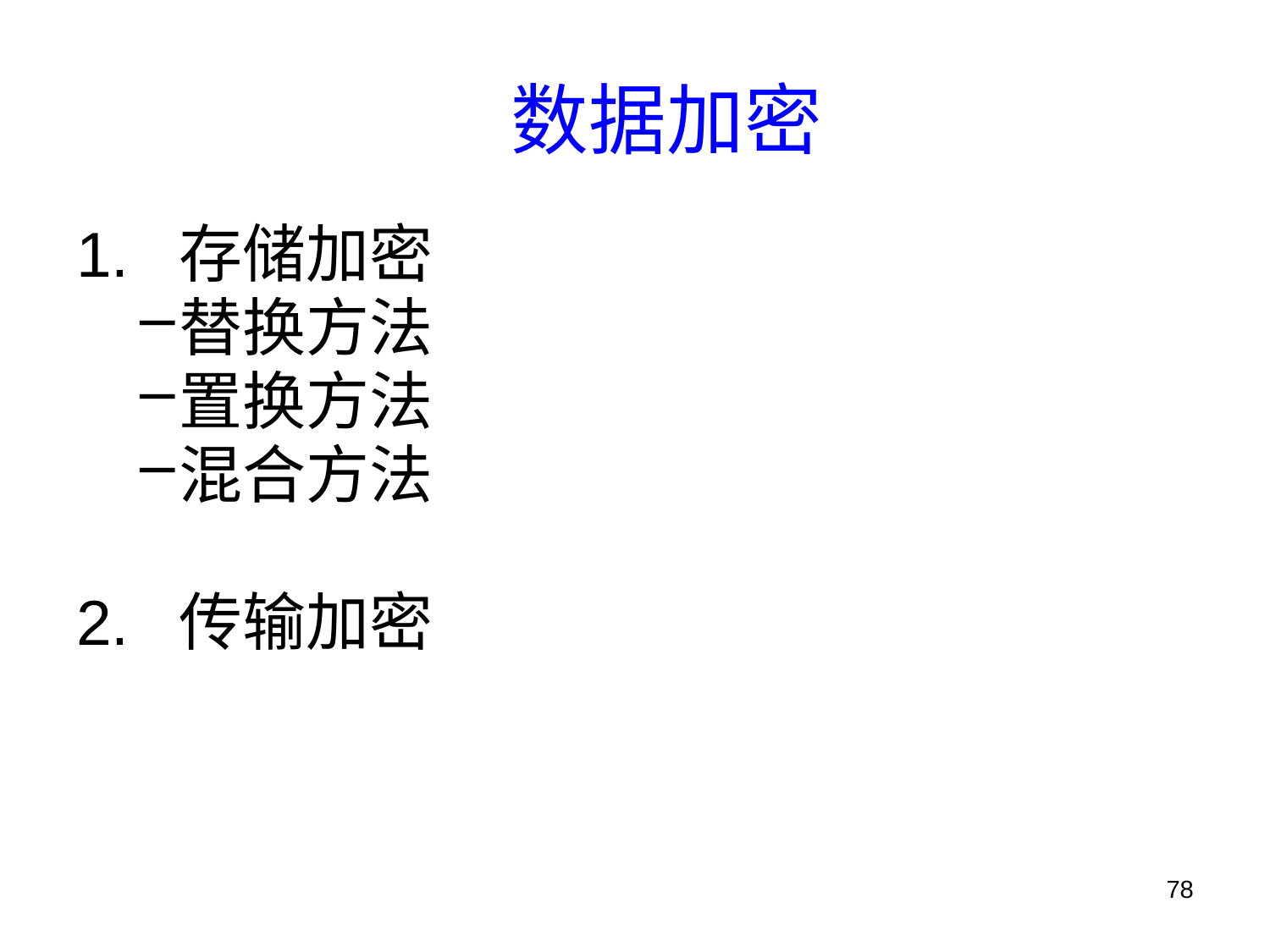

# 数据加密
存储加密
替换方法
置换方法
混合方法

传输加密

78